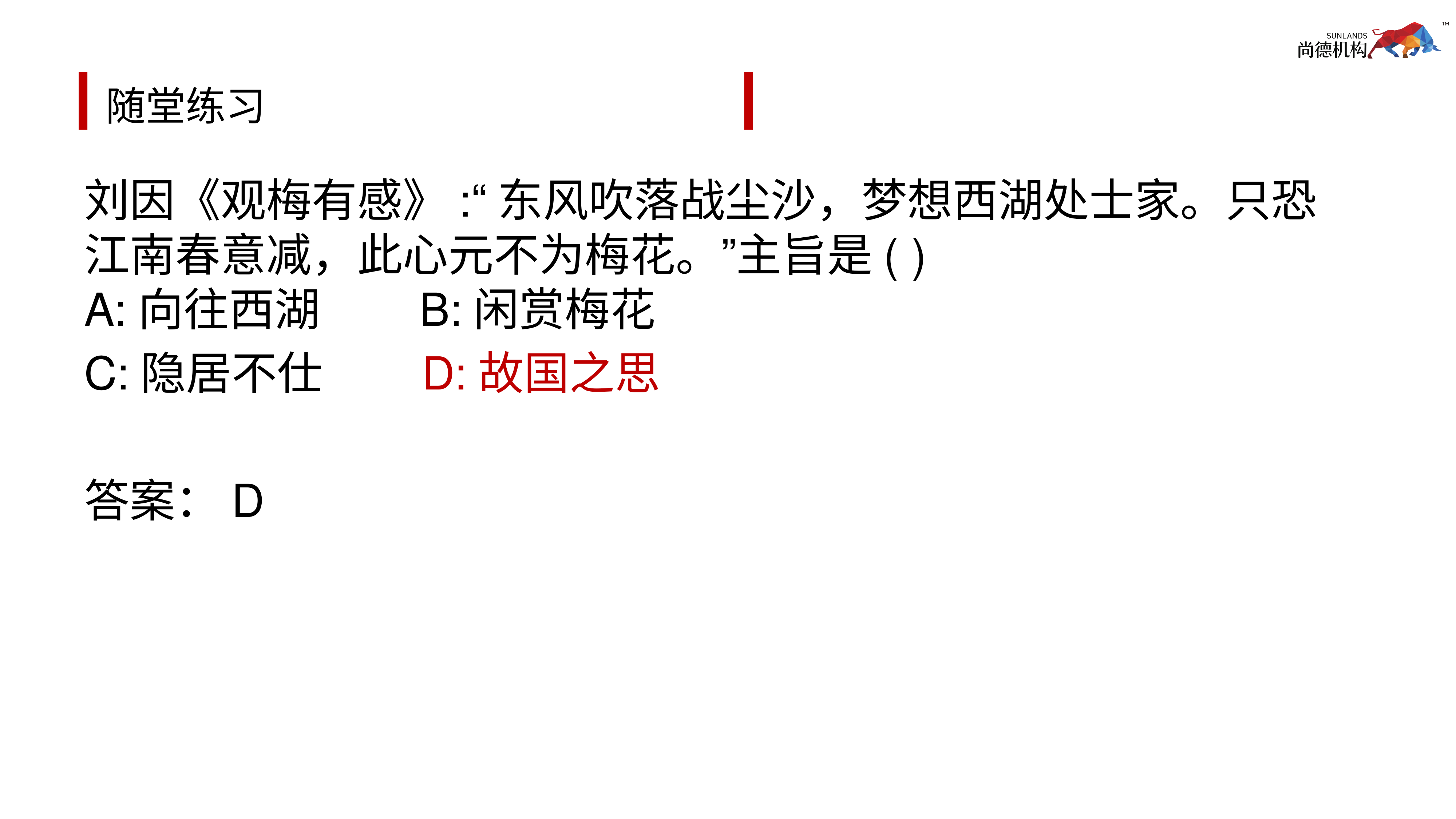

# 随堂练习
刘因《观梅有感》:“东风吹落战尘沙，梦想西湖处士家。只恐江南春意减，此心元不为梅花。”主旨是( )
A:向往西湖       B:闲赏梅花
C:隐居不仕       D:故国之思

答案：D